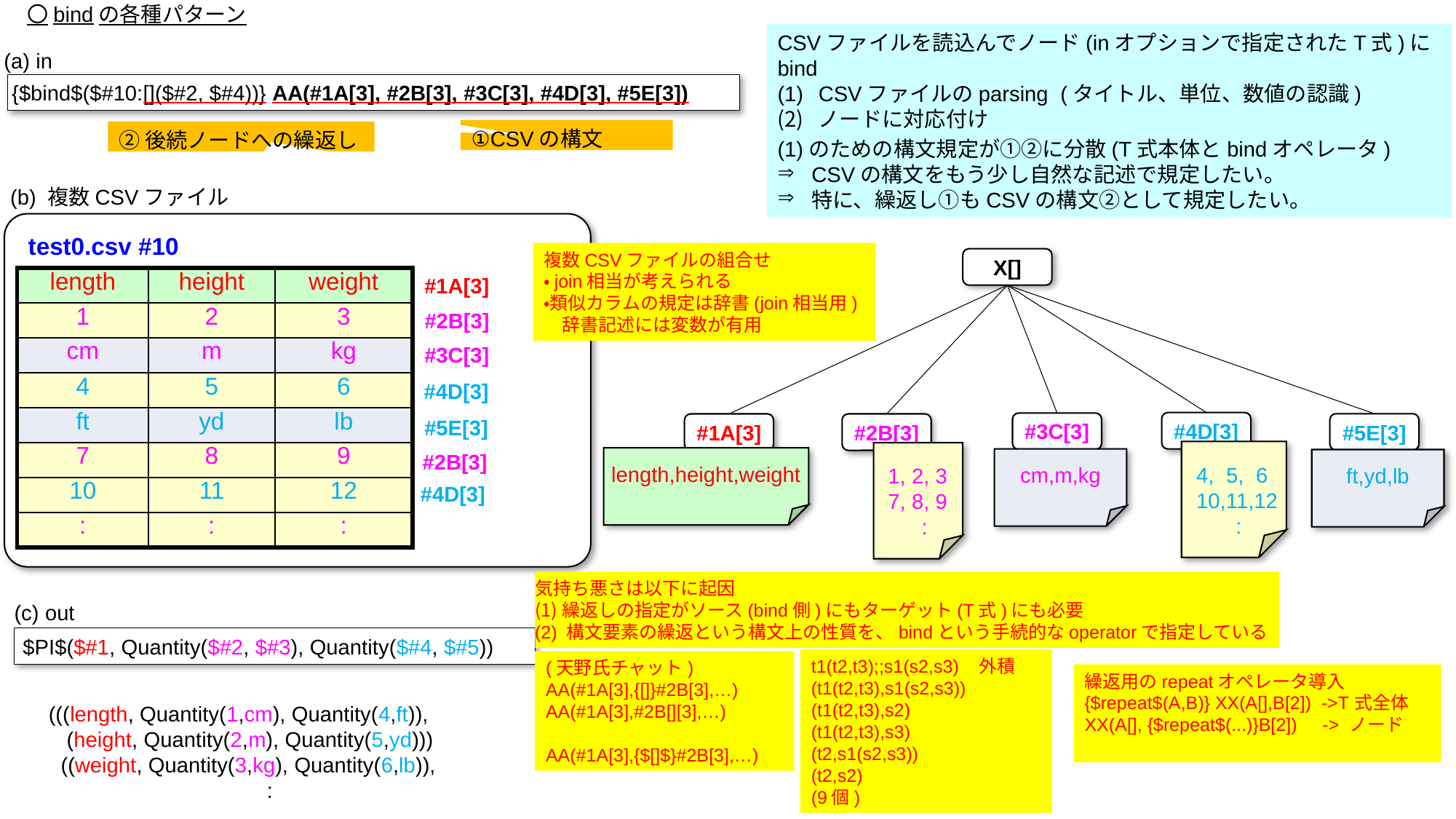

〇bindの各種パターン
CSVファイルを読込んでノード(inオプションで指定されたT式)にbind
CSVファイルのparsing  (タイトル、単位、数値の認識)
ノードに対応付け
(a) in
{$bind$($#10:[]($#2, $#4))} AA(#1A[3], #2B[3], #3C[3], #4D[3], #5E[3])
①CSVの構文
②後続ノードへの繰返し
(1)のための構文規定が①②に分散(T式本体とbindオペレータ)
CSVの構文をもう少し自然な記述で規定したい。
特に、繰返し①もCSVの構文②として規定したい。
(b) 複数CSVファイル

| test0.csv #10 |  |  |
| --- | --- | --- |
| length | height | weight |
| 1 | 2 | 3 |
| cm | m | kg |
| 4 | 5 | 6 |
| ft | yd | lb |
| 7 | 8 | 9 |
| 10 | 11 | 12 |
| : | : | : |
複数CSVファイルの組合せ
・join相当が考えられる
・類似カラムの規定は辞書(join相当用)
　辞書記述には変数が有用
X[]
#1A[3]
#2B[3]
#3C[3]
#4D[3]
#5E[3]
#4D[3]
#3C[3]
#5E[3]
#1A[3]
#2B[3]

#2B[3]
length,height,weight

cm,m,kg

ft,yd,lb

4,  5,  6
10,11,12
:

1, 2, 3
7, 8, 9
:

#4D[3]
気持ち悪さは以下に起因
繰返しの指定がソース(bind側)にもターゲット(T式)にも必要
(2) 構文要素の繰返という構文上の性質を、bindという手続的なoperatorで指定している
(c) out
$PI$($#1, Quantity($#2, $#3), Quantity($#4, $#5))
t1(t2,t3);;s1(s2,s3)   外積
(t1(t2,t3),s1(s2,s3))
(t1(t2,t3),s2)
(t1(t2,t3),s3)
(t2,s1(s2,s3))
(t2,s2)
(9個)
(天野氏チャット)
AA(#1A[3],{[]}#2B[3],…)
AA(#1A[3],#2B[][3],…)

AA(#1A[3],{$[]$}#2B[3],…)
繰返用のrepeatオペレータ導入
{$repeat$(A,B)} XX(A[],B[2])  ->T式全体
XX(A[], {$repeat$(...)}B[2])     -> ノード

(((length, Quantity(1,cm), Quantity(4,ft)),
   (height, Quantity(2,m), Quantity(5,yd)))
  ((weight, Quantity(3,kg), Quantity(6,lb)),
		: